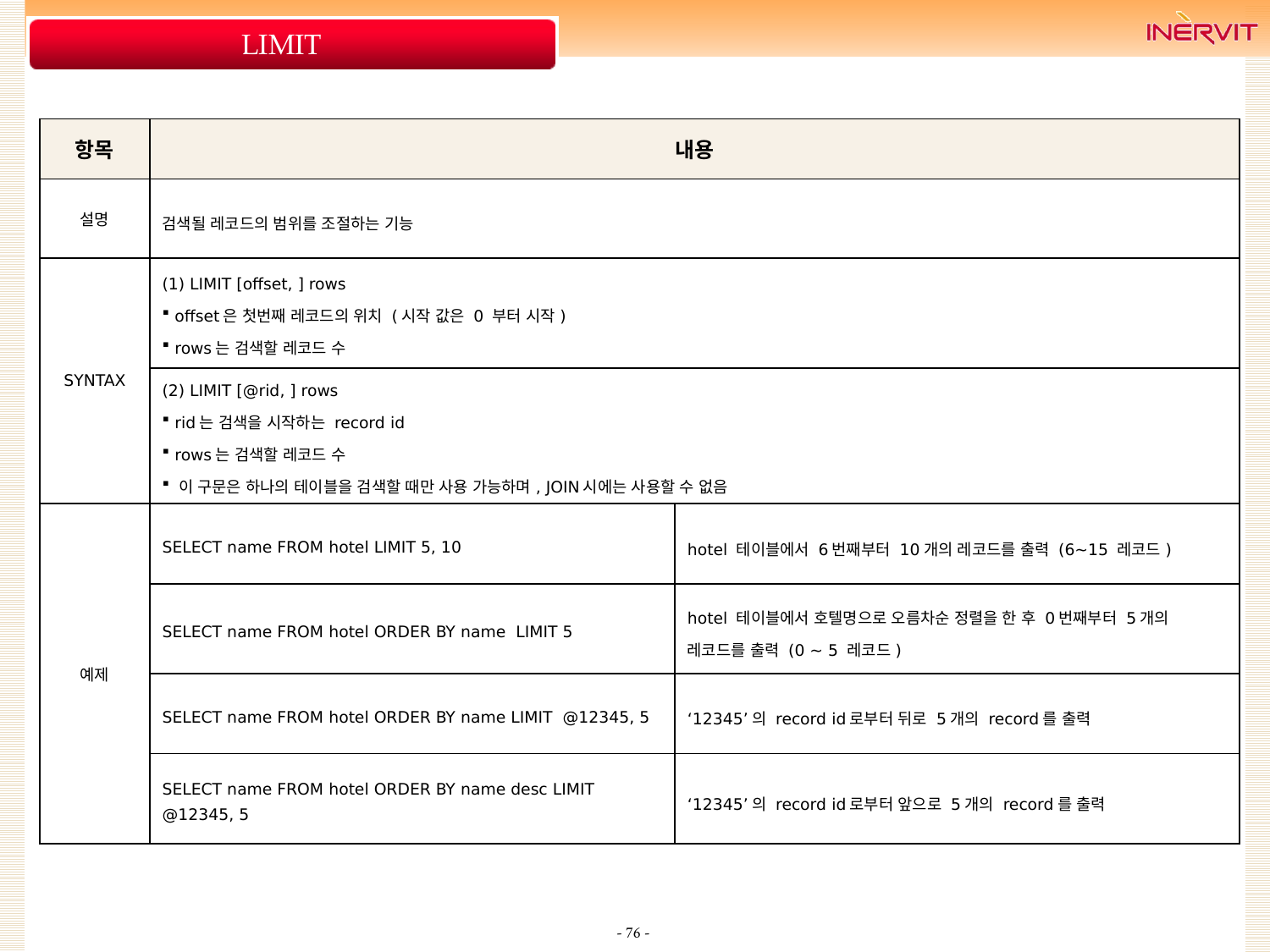

# LIMIT
| 항목 | 내용 |  |
| --- | --- | --- |
| 설명 | 검색될 레코드의 범위를 조절하는 기능 |  |
| SYNTAX | (1) LIMIT [offset, ] rows offset은 첫번째 레코드의 위치 (시작 값은 0 부터 시작) rows는 검색할 레코드 수 |  |
|  | (2) LIMIT [@rid, ] rows rid는 검색을 시작하는 record id rows는 검색할 레코드 수 이 구문은 하나의 테이블을 검색할 때만 사용 가능하며, JOIN시에는 사용할 수 없음 |  |
| 예제 | SELECT name FROM hotel LIMIT 5, 10 | hotel 테이블에서 6번째부터 10개의 레코드를 출력 (6~15 레코드) |
|  | SELECT name FROM hotel ORDER BY name LIMIT 5 | hotel 테이블에서 호텔명으로 오름차순 정렬을 한 후 0번째부터 5개의 레코드를 출력 (0 ~ 5 레코드) |
|  | SELECT name FROM hotel ORDER BY name LIMIT @12345, 5 | ‘12345’의 record id로부터 뒤로 5개의 record를 출력 |
|  | SELECT name FROM hotel ORDER BY name desc LIMIT @12345, 5 | ‘12345’의 record id로부터 앞으로 5개의 record를 출력 |
- 76 -